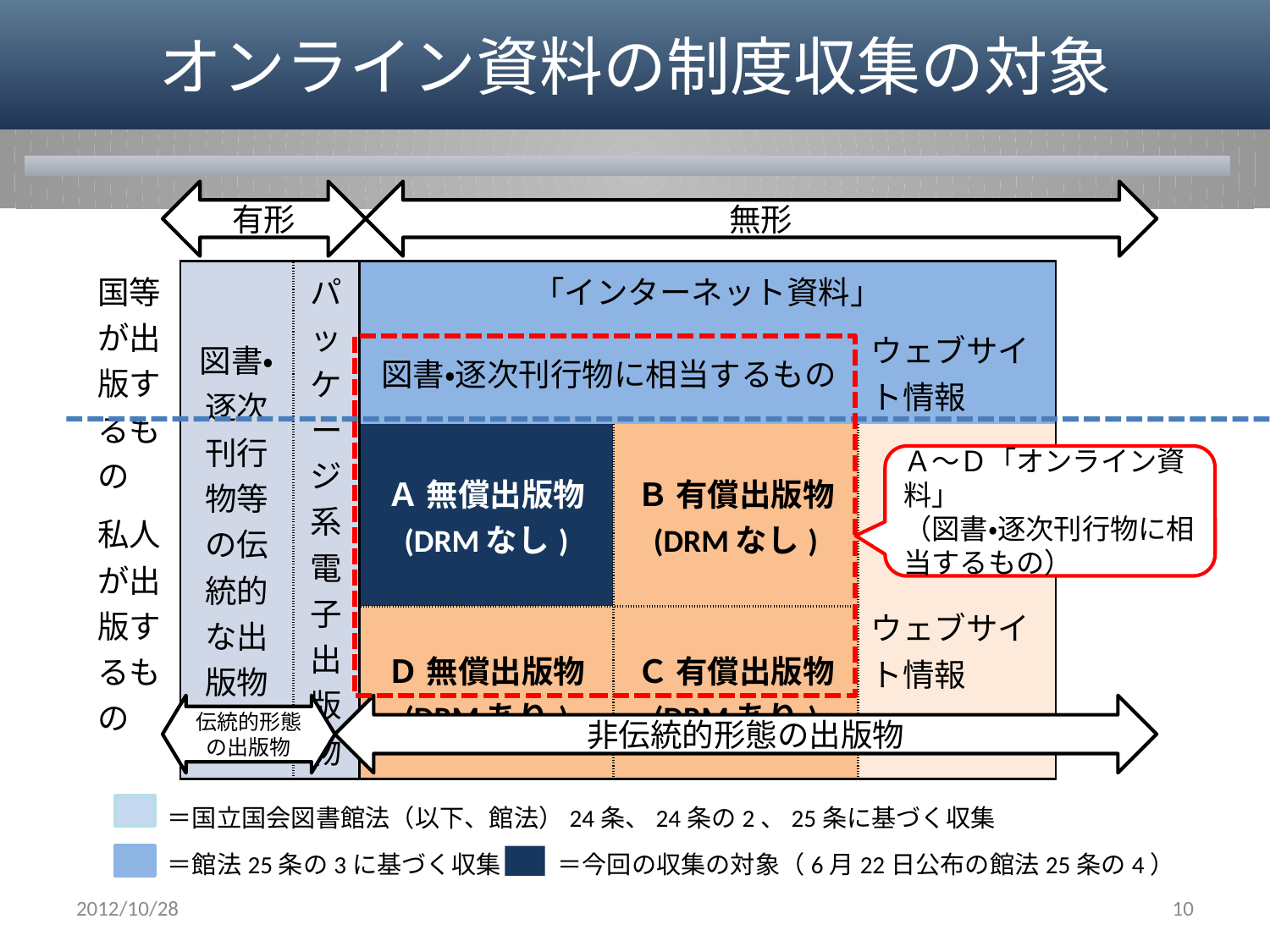

# オンライン資料の制度収集の対象

有形
無形
伝統的形態の出版物
非伝統的形態の出版物
|  |  |  |  |  |  |  |
| --- | --- | --- | --- | --- | --- | --- |
| 国等が出版するもの | 図書・逐次刊行物等 の伝統的な出版物 | パッケージ系電子出版物 | 「インターネット資料」 |  |  |  |
|  |  |  | 図書・逐次刊行物に相当するもの |  | ウェブサイト情報 |  |
|  |  |  | Ａ 無償出版物 (DRMなし) | Ｂ 有償出版物 (DRMなし) | ウェブサイト情報 |  |
| 私人が出版するもの |  |  |  |  |  |  |
|  |  |  | Ｄ 無償出版物 (DRMあり) | Ｃ 有償出版物 (DRMあり) |  |  |
|  |  |  |  |  |  |  |
|  |  |  |  |  |  |  |

Ａ～Ｄ「オンライン資料」
（図書・逐次刊行物に相当するもの）

＝国立国会図書館法（以下、館法）24条、24条の2、25条に基づく収集
＝館法25条の3に基づく収集
＝今回の収集の対象（6月22日公布の館法25条の4）

2012/10/28
10